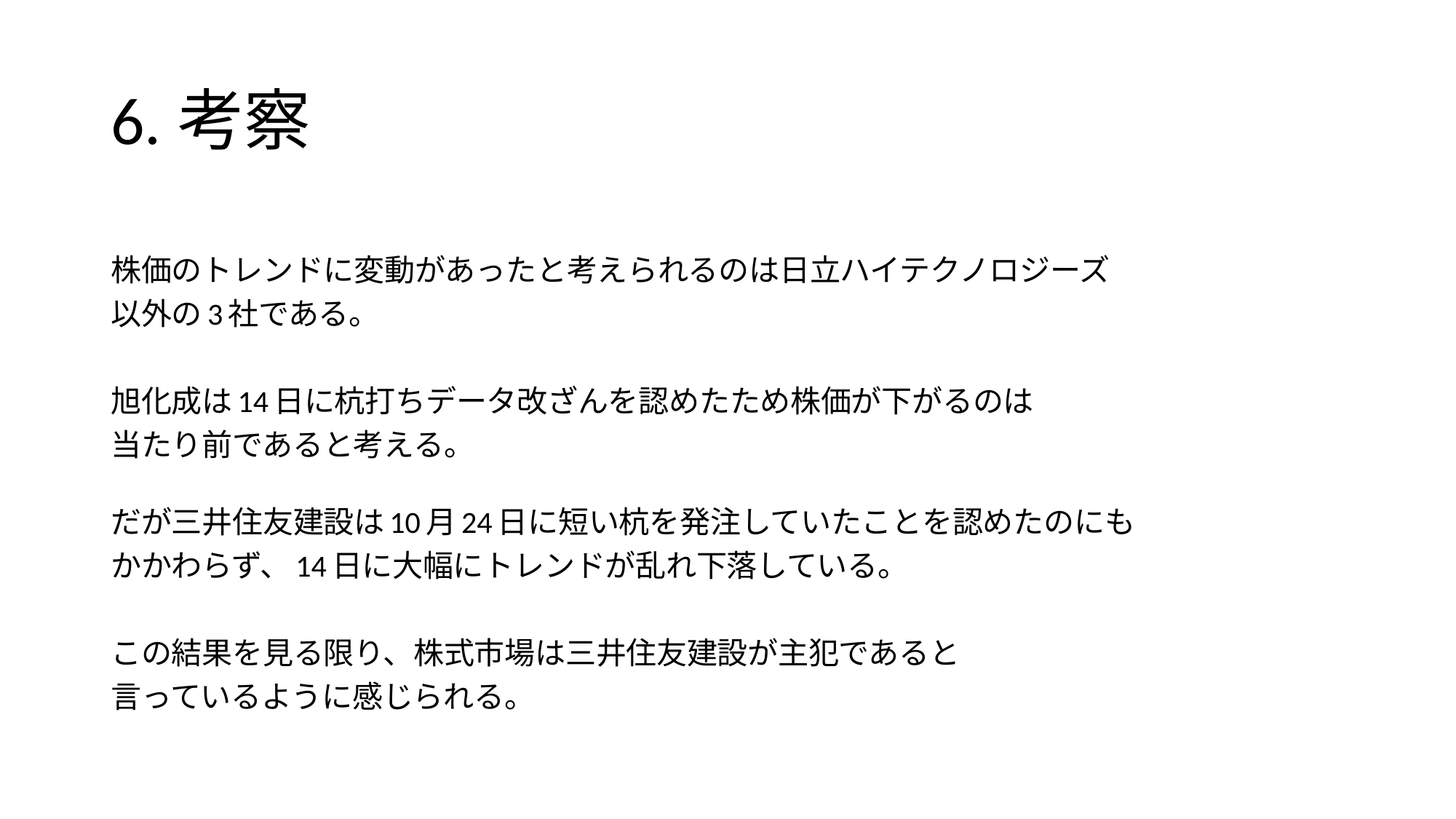

# 6.考察

株価のトレンドに変動があったと考えられるのは日立ハイテクノロジーズ
以外の3社である。

旭化成は14日に杭打ちデータ改ざんを認めたため株価が下がるのは
当たり前であると考える。
だが三井住友建設は10月24日に短い杭を発注していたことを認めたのにも
かかわらず、14日に大幅にトレンドが乱れ下落している。

この結果を見る限り、株式市場は三井住友建設が主犯であると
言っているように感じられる。